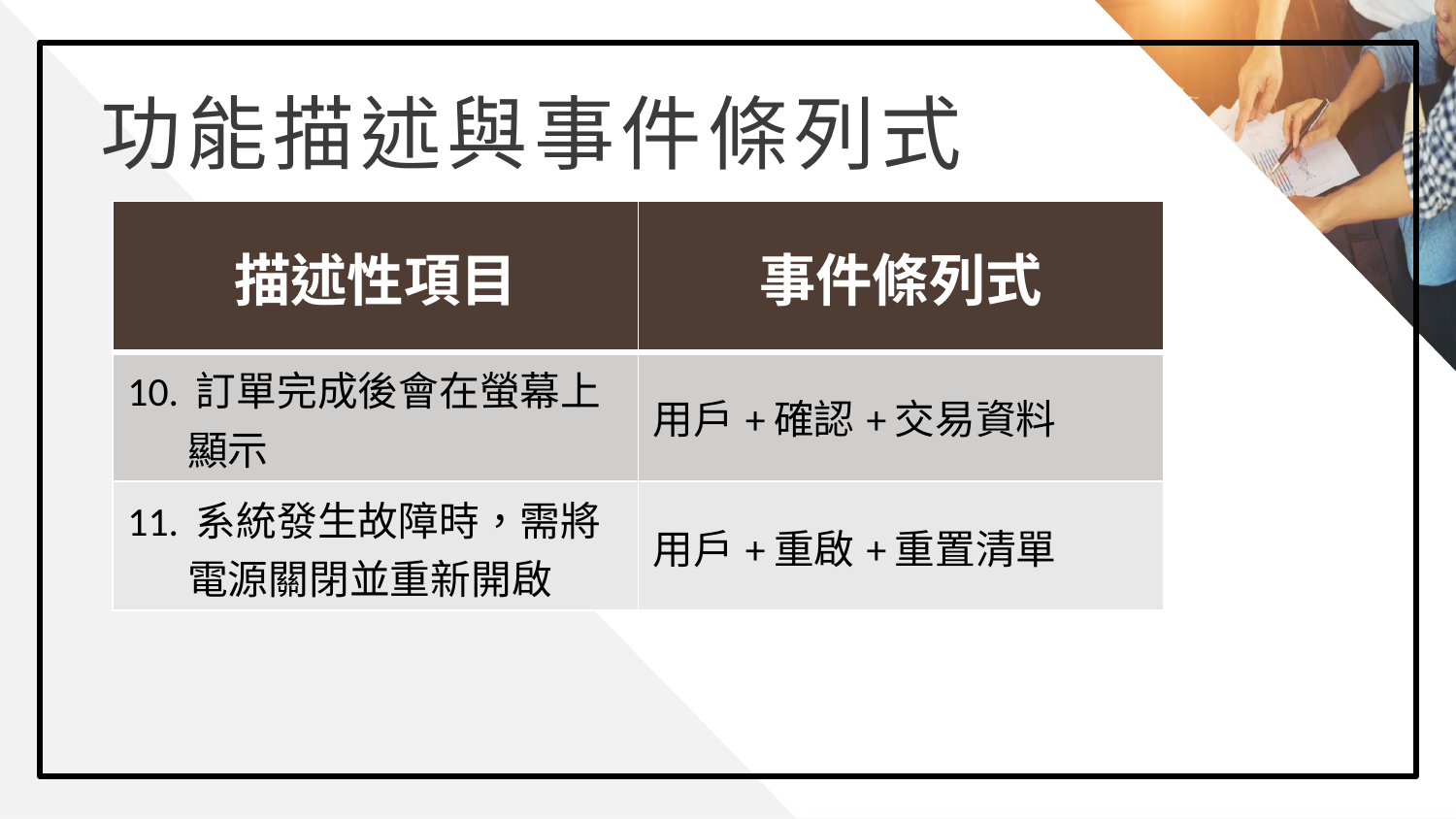

功能描述與事件條列式

| 描述性項目 | 事件條列式 |
| --- | --- |
| 10. 訂單完成後會在螢幕上顯示 | 用戶+確認+交易資料 |
| 11. 系統發生故障時，需將電源關閉並重新開啟 | 用戶+重啟+重置清單 |